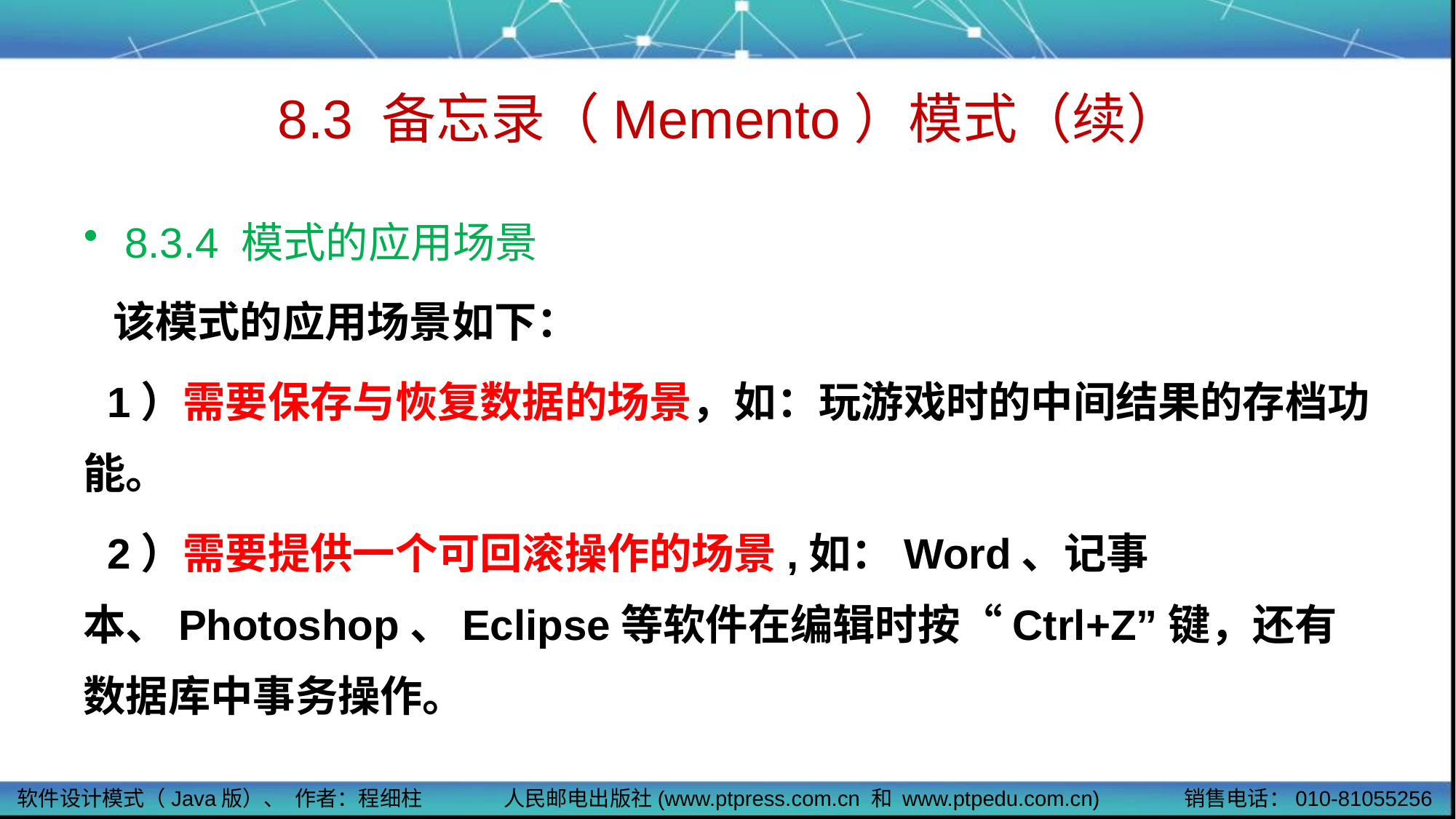

# 8.3 备忘录（Memento）模式（续）
8.3.4 模式的应用场景
  该模式的应用场景如下：
  1）需要保存与恢复数据的场景，如：玩游戏时的中间结果的存档功能。
  2）需要提供一个可回滚操作的场景,如：Word、记事本、Photoshop、Eclipse等软件在编辑时按“Ctrl+Z”键，还有数据库中事务操作。
软件设计模式（Java版）、  作者：程细柱
人民邮电出版社(www.ptpress.com.cn 和 www.ptpedu.com.cn)
销售电话：010-81055256